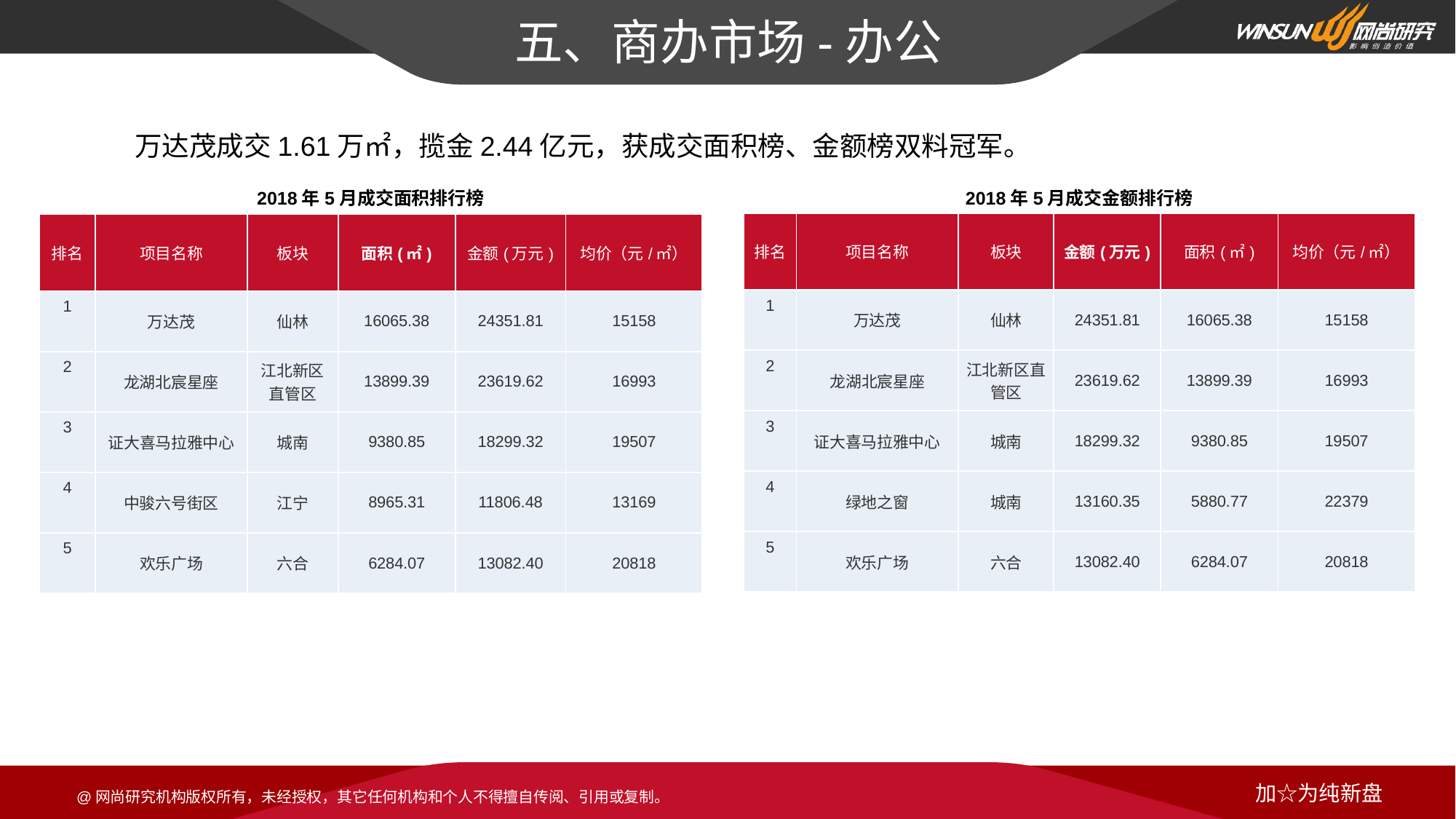

# 五、商办市场-办公
万达茂成交1.61万㎡，揽金2.44亿元，获成交面积榜、金额榜双料冠军。
2018年5月成交面积排行榜
2018年5月成交金额排行榜
| 排名 | 项目名称 | 板块 | 金额(万元) | 面积(㎡) | 均价（元/㎡） |
| --- | --- | --- | --- | --- | --- |
| 1 | 万达茂 | 仙林 | 24351.81 | 16065.38 | 15158 |
| 2 | 龙湖北宸星座 | 江北新区直管区 | 23619.62 | 13899.39 | 16993 |
| 3 | 证大喜马拉雅中心 | 城南 | 18299.32 | 9380.85 | 19507 |
| 4 | 绿地之窗 | 城南 | 13160.35 | 5880.77 | 22379 |
| 5 | 欢乐广场 | 六合 | 13082.40 | 6284.07 | 20818 |
| 排名 | 项目名称 | 板块 | 面积(㎡) | 金额(万元) | 均价（元/㎡） |
| --- | --- | --- | --- | --- | --- |
| 1 | 万达茂 | 仙林 | 16065.38 | 24351.81 | 15158 |
| 2 | 龙湖北宸星座 | 江北新区直管区 | 13899.39 | 23619.62 | 16993 |
| 3 | 证大喜马拉雅中心 | 城南 | 9380.85 | 18299.32 | 19507 |
| 4 | 中骏六号街区 | 江宁 | 8965.31 | 11806.48 | 13169 |
| 5 | 欢乐广场 | 六合 | 6284.07 | 13082.40 | 20818 |
加☆为纯新盘